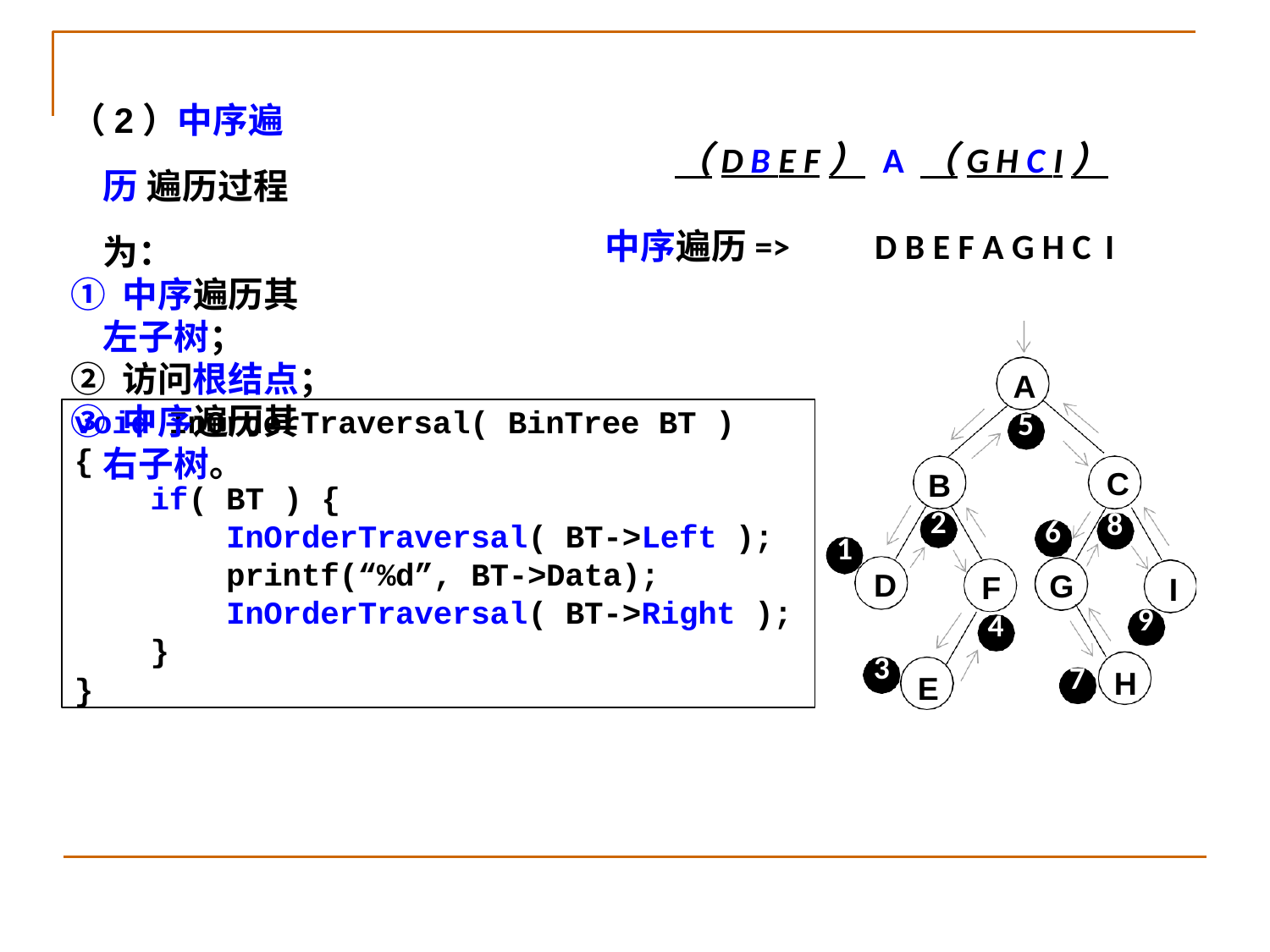

（2）中序遍历 遍历过程为：
① 中序遍历其左子树；
② 访问根结点；
③ 中序遍历其右子树。
# （D B E F） A （G H C I）
中序遍历=>	D B E F A G H C I

A
5
void InOrderTraversal( BinTree BT )
{
if( BT ) {
InOrderTraversal( BT->Left );  printf(“%d”, BT->Data);  InOrderTraversal( BT->Right );
}
}
C
8
B
2
6
G
1
D
F
4
I
9
3
7
H
E